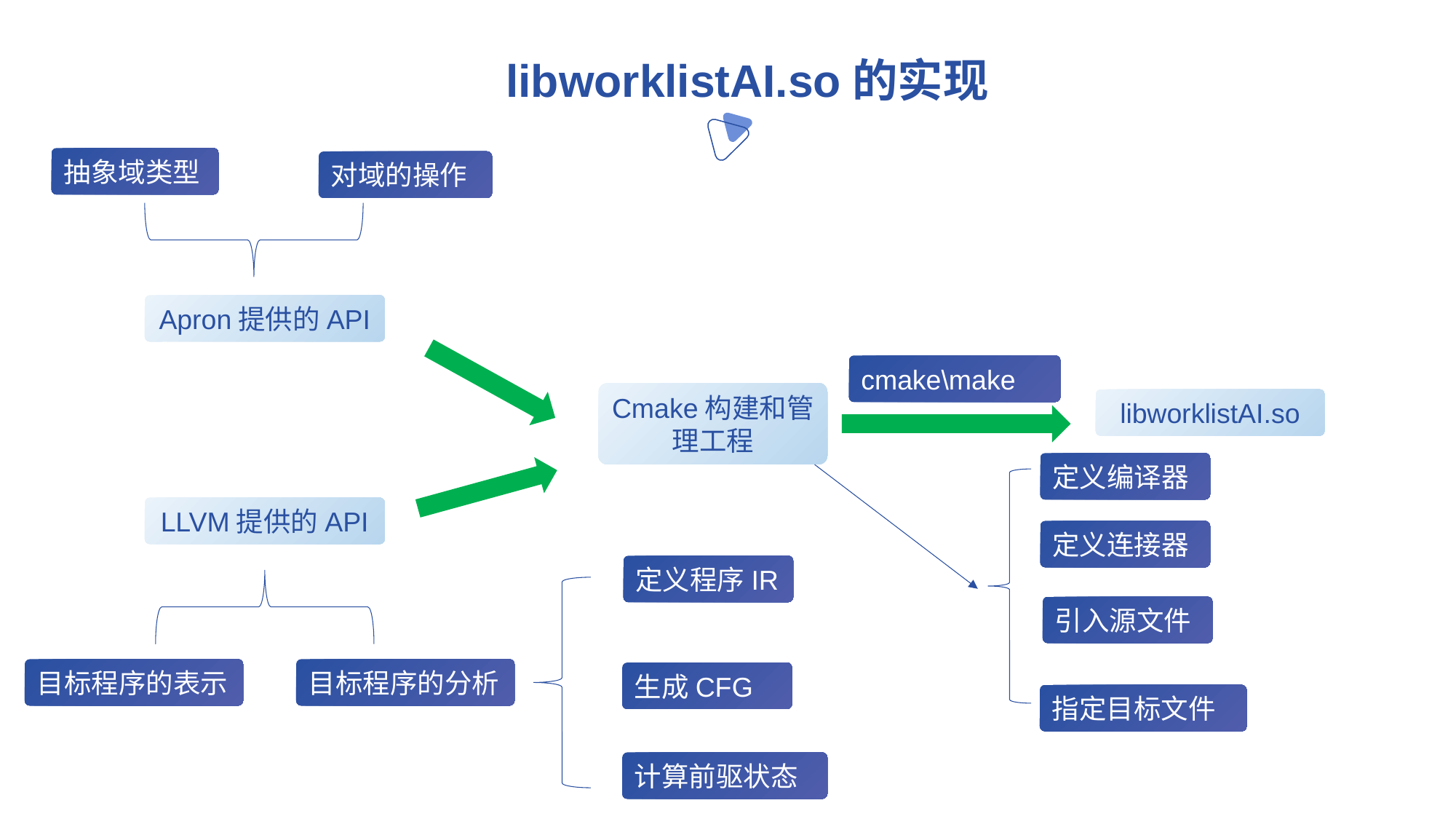

libworklistAI.so的实现

抽象域类型
对域的操作
Apron提供的API
cmake\make

Cmake构建和管理工程
定义编译器

定义连接器
引入源文件
指定目标文件
libworklistAI.so
LLVM提供的API
目标程序的表示
目标程序的分析
定义程序IR

生成CFG
计算前驱状态